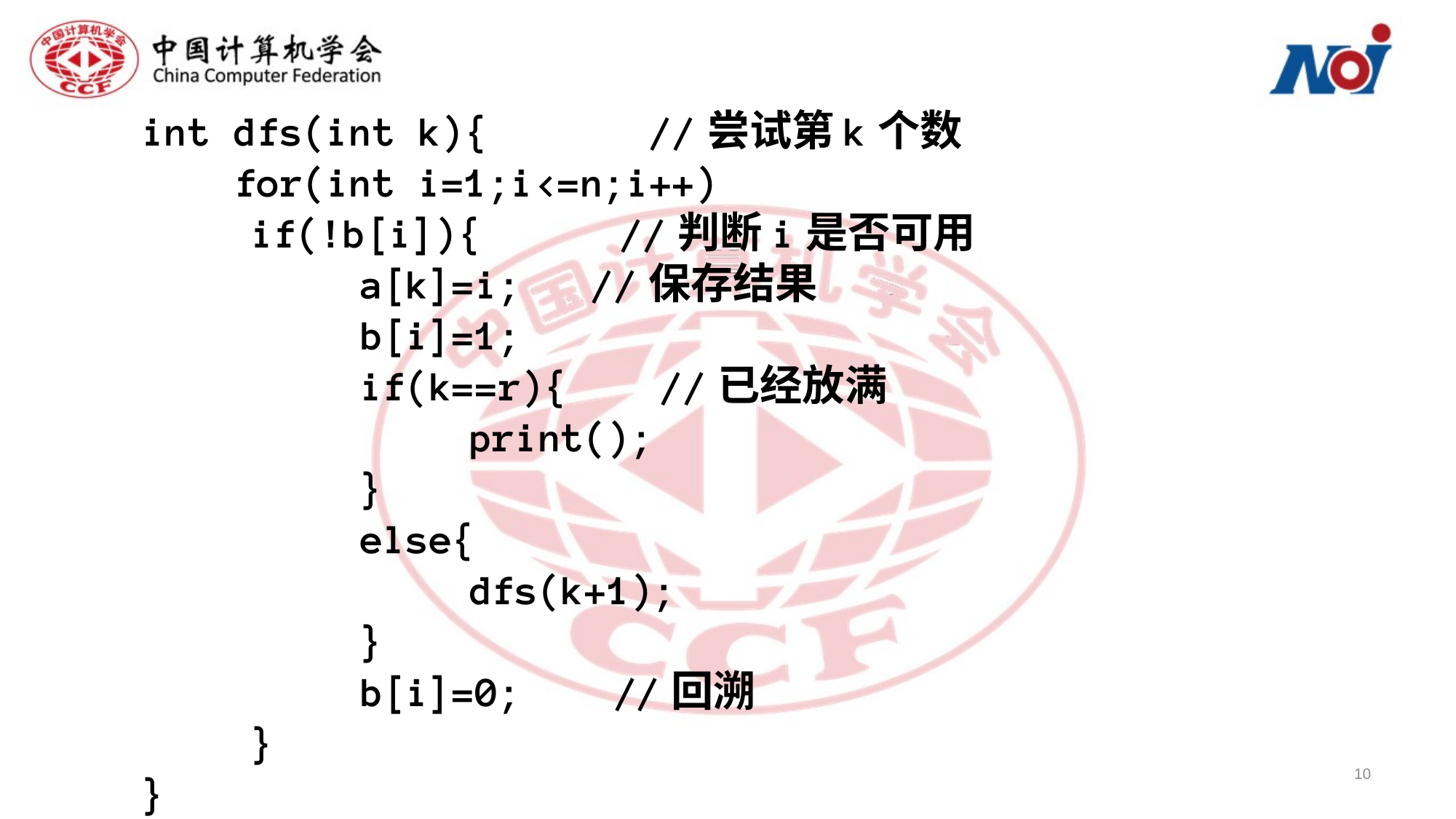

int dfs(int k){       //尝试第k个数
    for(int i=1;i<=n;i++)
	if(!b[i]){      //判断i是否可用
		a[k]=i;   //保存结果
		b[i]=1;
		if(k==r){    //已经放满
		 	print();
		}
		else{
			dfs(k+1);
		}
		b[i]=0;    //回溯
	}
}
10